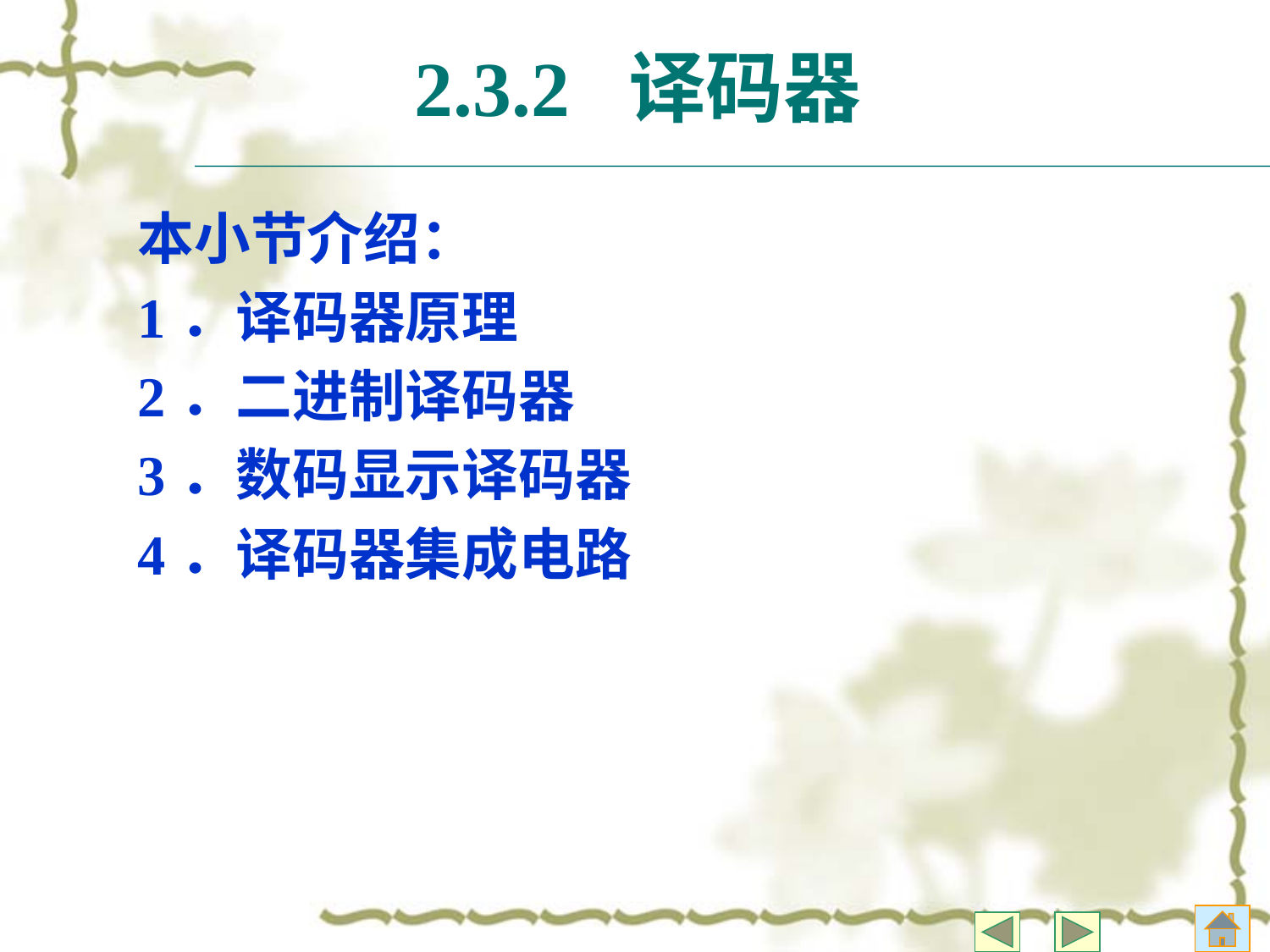

# 2.3.2  译码器
本小节介绍：
1．译码器原理
2．二进制译码器
3．数码显示译码器
4．译码器集成电路